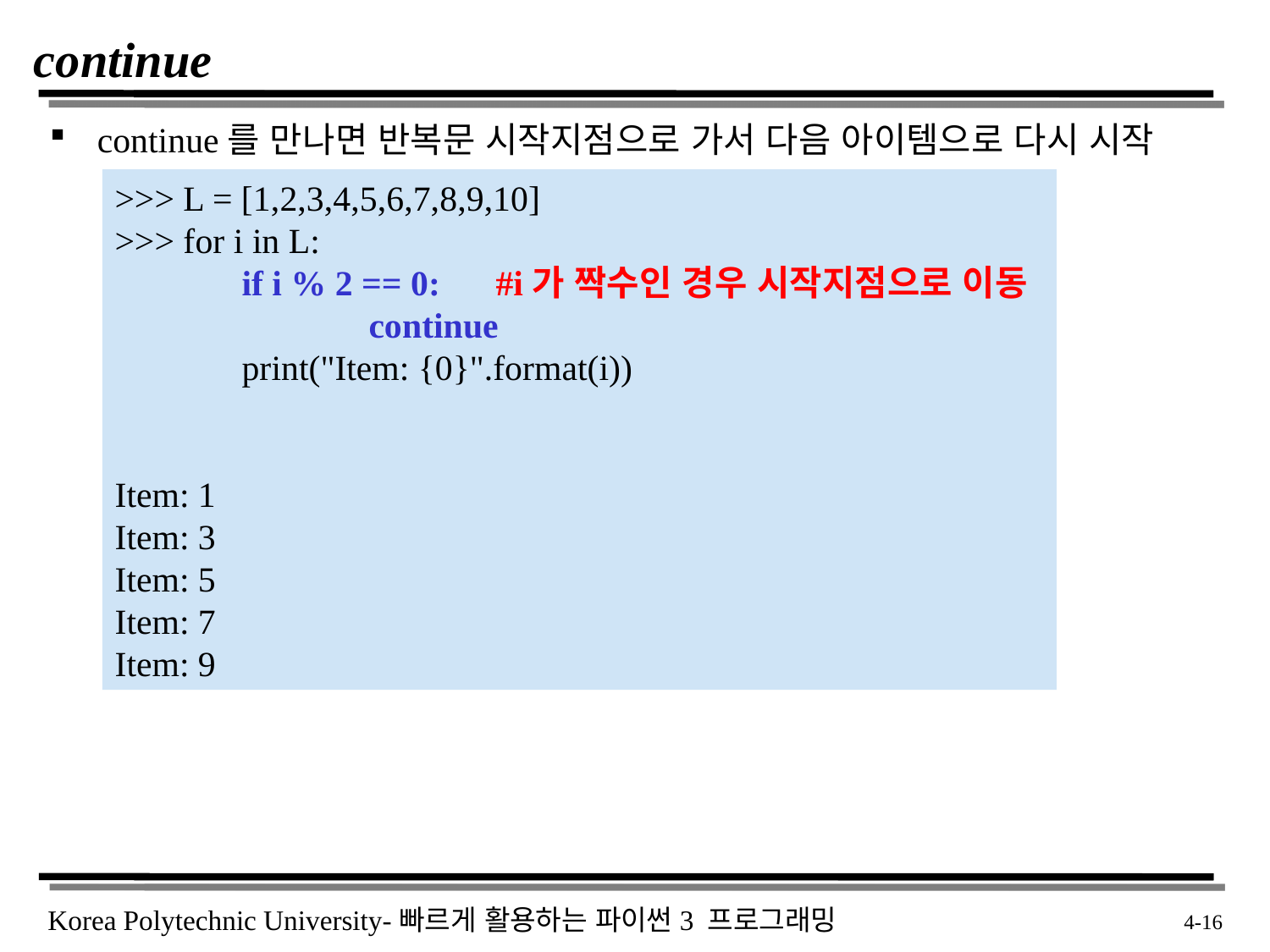

# continue
continue를 만나면 반복문 시작지점으로 가서 다음 아이템으로 다시 시작

>>> L = [1,2,3,4,5,6,7,8,9,10]
>>> for i in L:
	if i % 2 == 0:	#i가 짝수인 경우 시작지점으로 이동
		continue
	print("Item: {0}".format(i))

Item: 1
Item: 3
Item: 5
Item: 7
Item: 9
 4-16